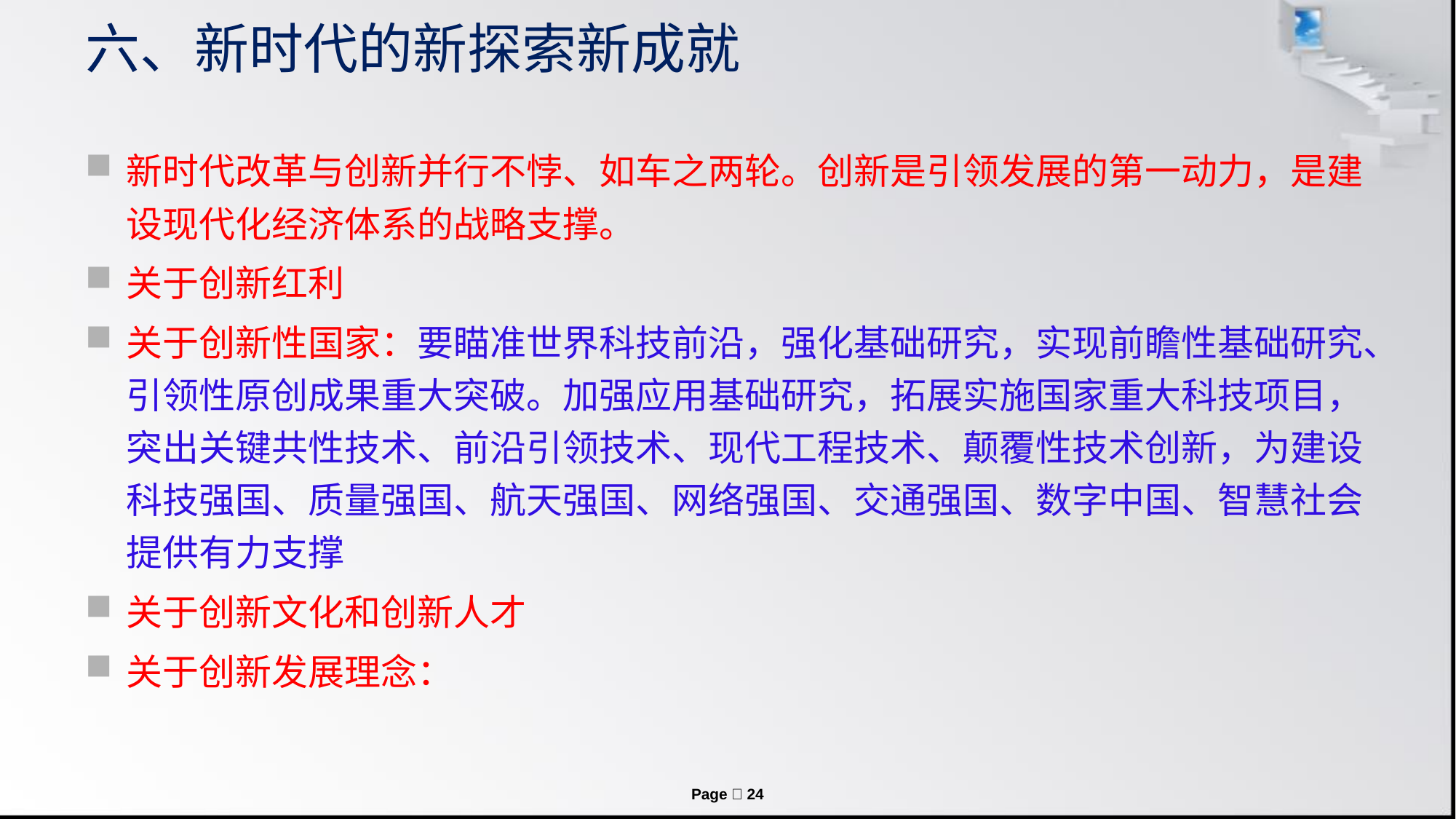

# 六、新时代的新探索新成就
新时代改革与创新并行不悖、如车之两轮。创新是引领发展的第一动力，是建设现代化经济体系的战略支撑。
关于创新红利
关于创新性国家：要瞄准世界科技前沿，强化基础研究，实现前瞻性基础研究、引领性原创成果重大突破。加强应用基础研究，拓展实施国家重大科技项目，突出关键共性技术、前沿引领技术、现代工程技术、颠覆性技术创新，为建设科技强国、质量强国、航天强国、网络强国、交通强国、数字中国、智慧社会提供有力支撑
关于创新文化和创新人才
关于创新发展理念：